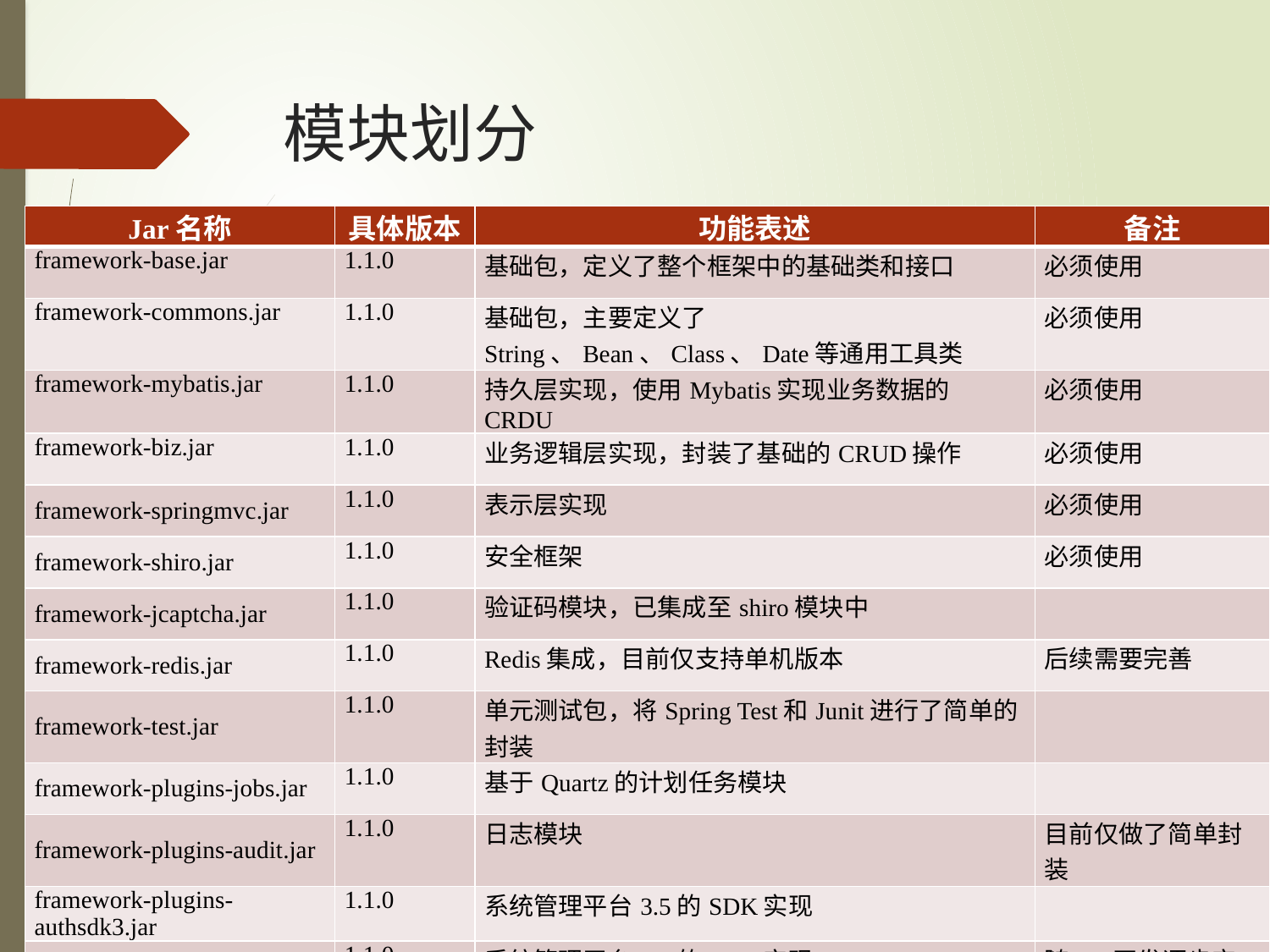

# 模块划分
| Jar名称 | 具体版本 | 功能表述 | 备注 |
| --- | --- | --- | --- |
| framework-base.jar | 1.1.0 | 基础包，定义了整个框架中的基础类和接口 | 必须使用 |
| framework-commons.jar | 1.1.0 | 基础包，主要定义了String、Bean、Class、Date等通用工具类 | 必须使用 |
| framework-mybatis.jar | 1.1.0 | 持久层实现，使用Mybatis实现业务数据的CRDU | 必须使用 |
| framework-biz.jar | 1.1.0 | 业务逻辑层实现，封装了基础的CRUD操作 | 必须使用 |
| framework-springmvc.jar | 1.1.0 | 表示层实现 | 必须使用 |
| framework-shiro.jar | 1.1.0 | 安全框架 | 必须使用 |
| framework-jcaptcha.jar | 1.1.0 | 验证码模块，已集成至shiro模块中 |  |
| framework-redis.jar | 1.1.0 | Redis集成，目前仅支持单机版本 | 后续需要完善 |
| framework-test.jar | 1.1.0 | 单元测试包，将Spring Test和Junit进行了简单的封装 |  |
| framework-plugins-jobs.jar | 1.1.0 | 基于Quartz的计划任务模块 |  |
| framework-plugins-audit.jar | 1.1.0 | 日志模块 | 目前仅做了简单封装 |
| framework-plugins-authsdk3.jar | 1.1.0 | 系统管理平台3.5的SDK实现 |  |
| framework-plugins-authsdk4.jar | 1.1.0 | 系统管理平台4.0的SDK实现 | 随4.0开发逐步完善 |